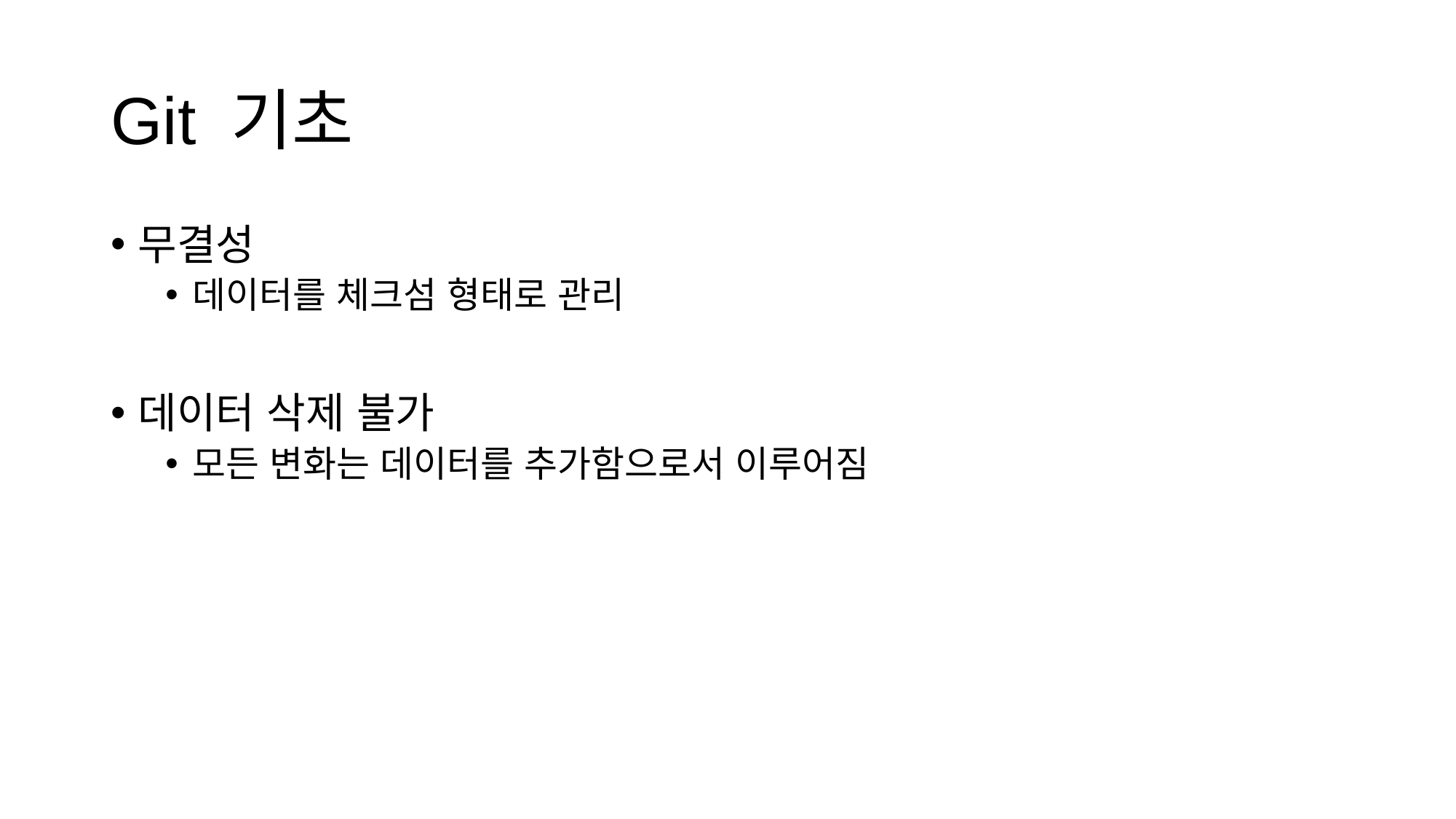

# Git 기초
무결성
데이터를 체크섬 형태로 관리

데이터 삭제 불가
모든 변화는 데이터를 추가함으로서 이루어짐